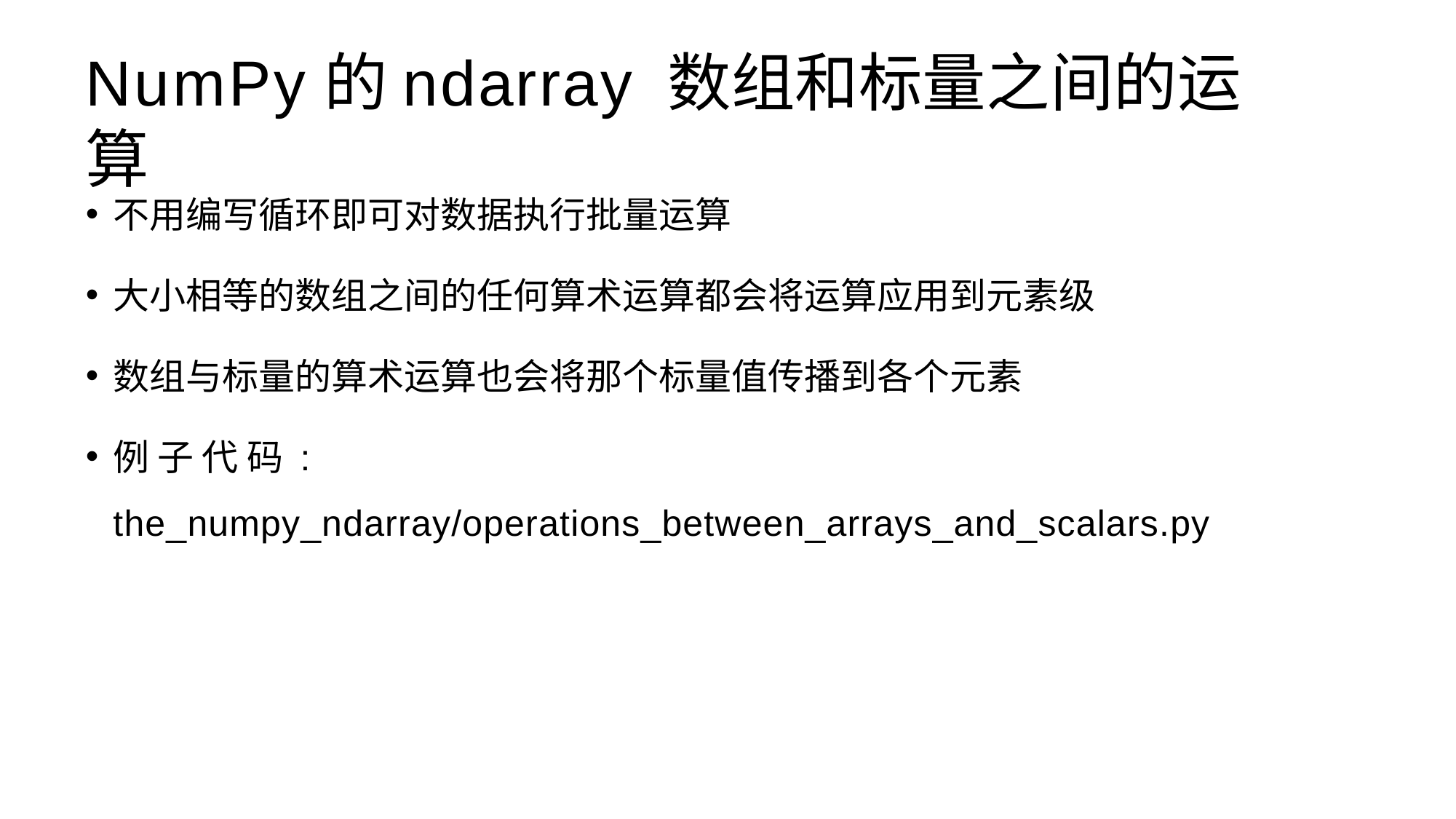

# NumPy的ndarray 数组和标量之间的运算
不用编写循环即可对数据执行批量运算
大小相等的数组之间的任何算术运算都会将运算应用到元素级
数组与标量的算术运算也会将那个标量值传播到各个元素
例 子 代 码 :  the_numpy_ndarray/operations_between_arrays_and_scalars.py